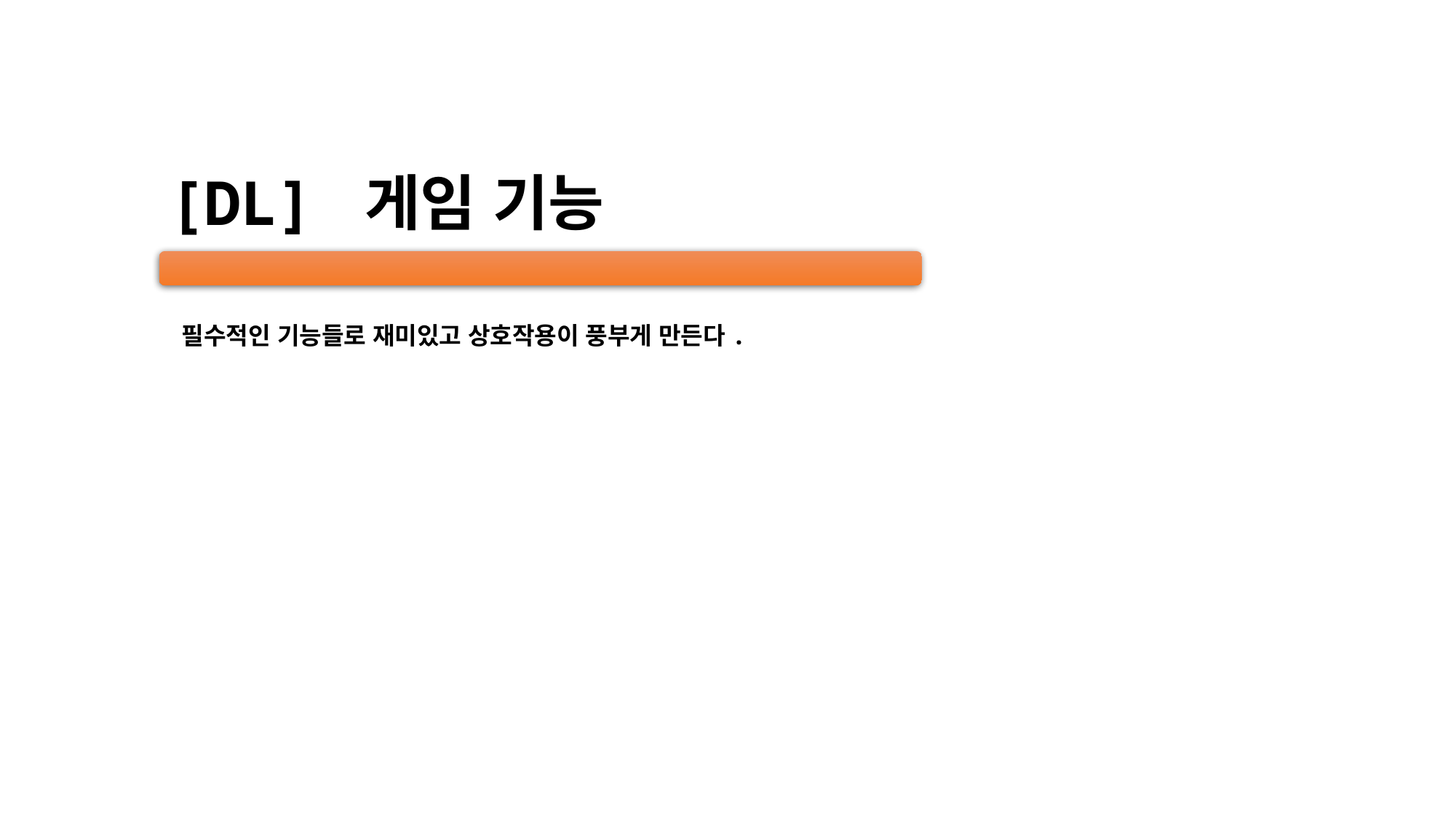

# [DL] 게임 기능
필수적인 기능들로 재미있고 상호작용이 풍부게 만든다.